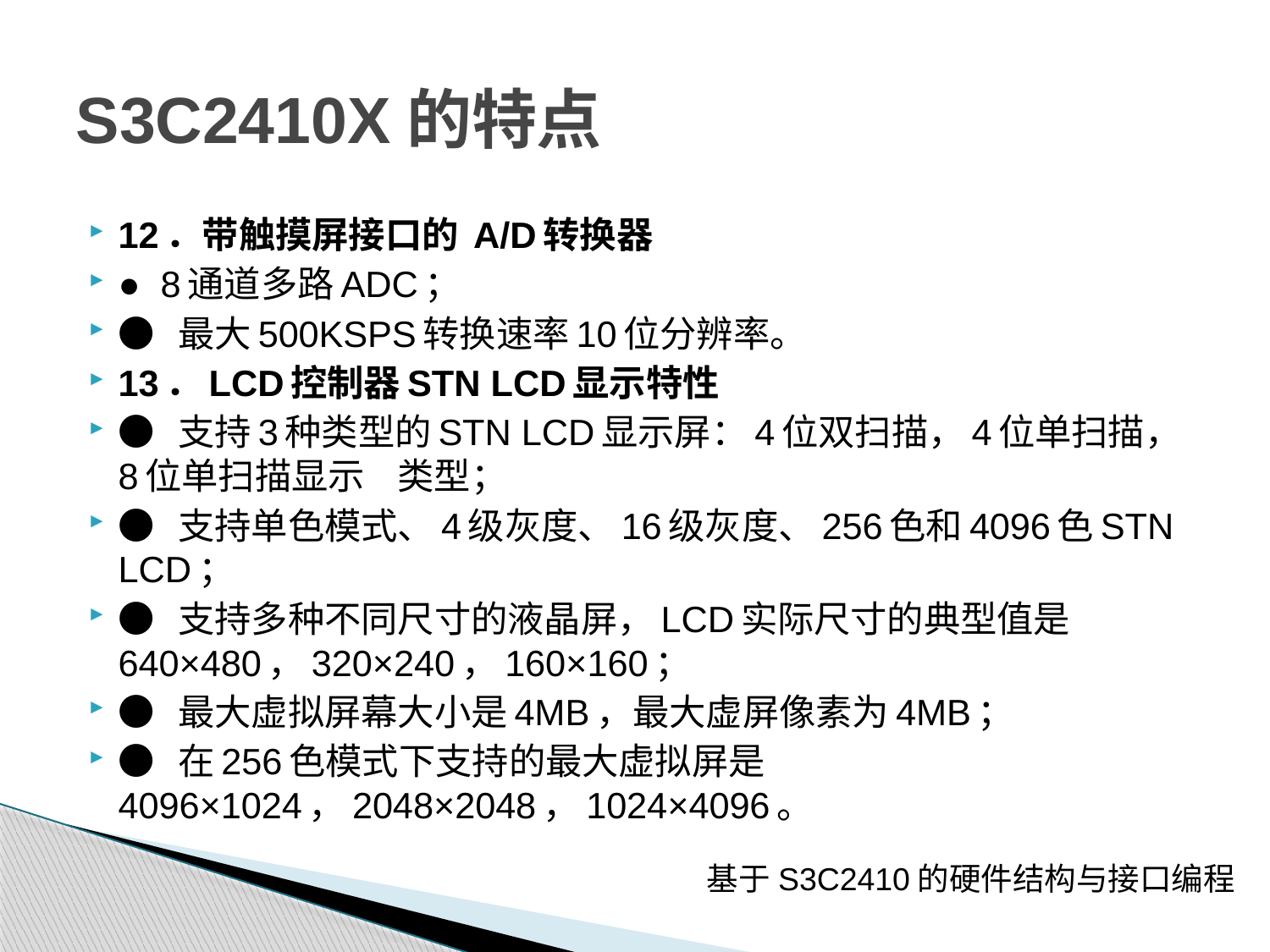

# S3C2410X的特点
12．带触摸屏接口的 A/D转换器
●  8通道多路ADC；
●  最大500KSPS转换速率10位分辨率。
13．LCD控制器STN LCD显示特性
●  支持3种类型的STN LCD显示屏：4位双扫描，4位单扫描，8位单扫描显示    类型；
●  支持单色模式、4级灰度、16级灰度、256色和4096色STN LCD；
●  支持多种不同尺寸的液晶屏，LCD实际尺寸的典型值是640×480，320×240，160×160；
●  最大虚拟屏幕大小是4MB，最大虚屏像素为4MB；
●  在256色模式下支持的最大虚拟屏是4096×1024，2048×2048，1024×4096。

基于S3C2410的硬件结构与接口编程